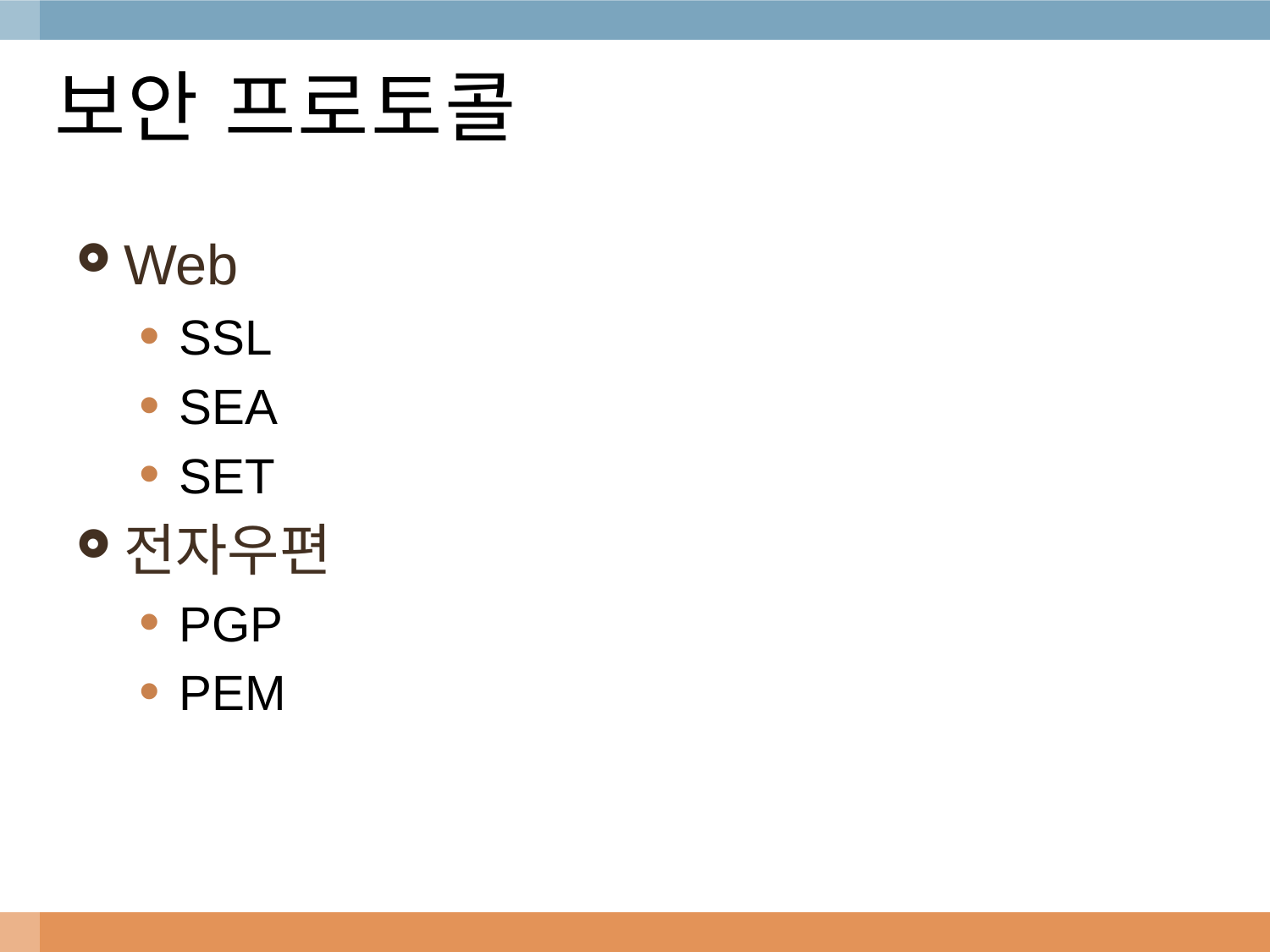

# 보안 프로토콜
Web
SSL
SEA
SET
전자우편
PGP
PEM